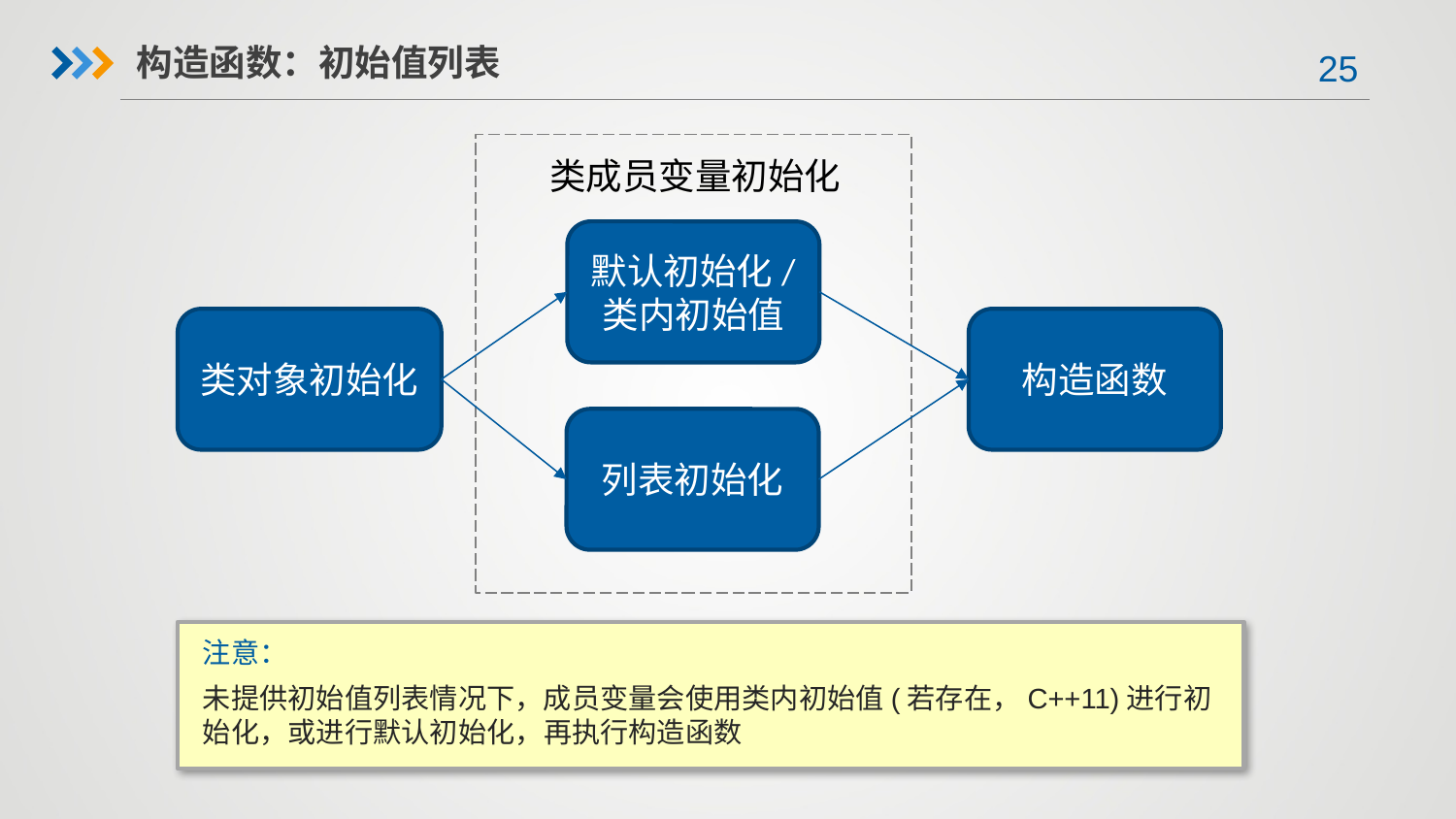

构造函数：初始值列表

类成员变量初始化
默认初始化/
类内初始值
构造函数
类对象初始化
列表初始化

注意：
未提供初始值列表情况下，成员变量会使用类内初始值(若存在，C++11)进行初始化，或进行默认初始化，再执行构造函数